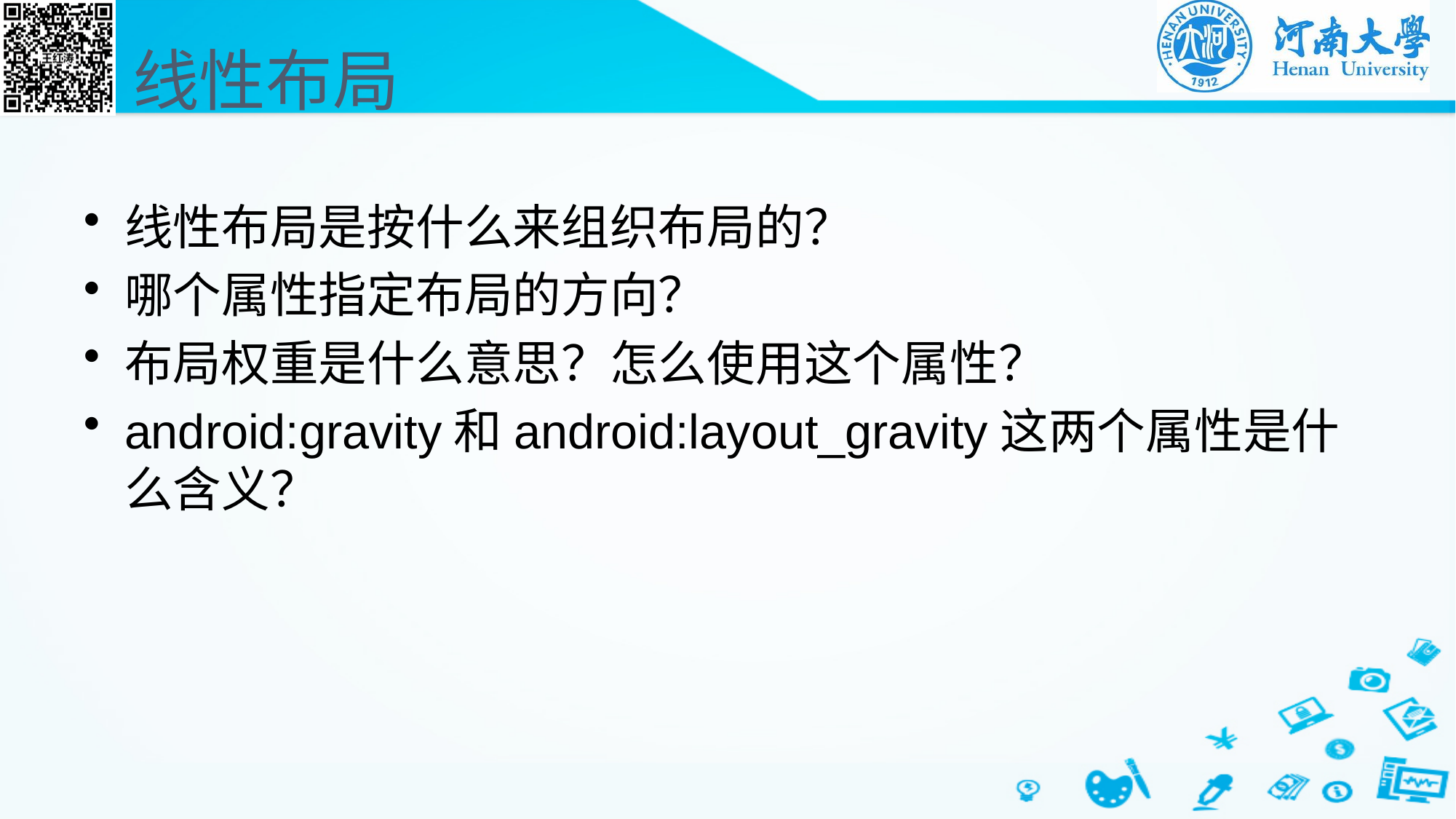

# 线性布局
线性布局是按什么来组织布局的？
哪个属性指定布局的方向？
布局权重是什么意思？怎么使用这个属性？
android:gravity和android:layout_gravity这两个属性是什么含义？